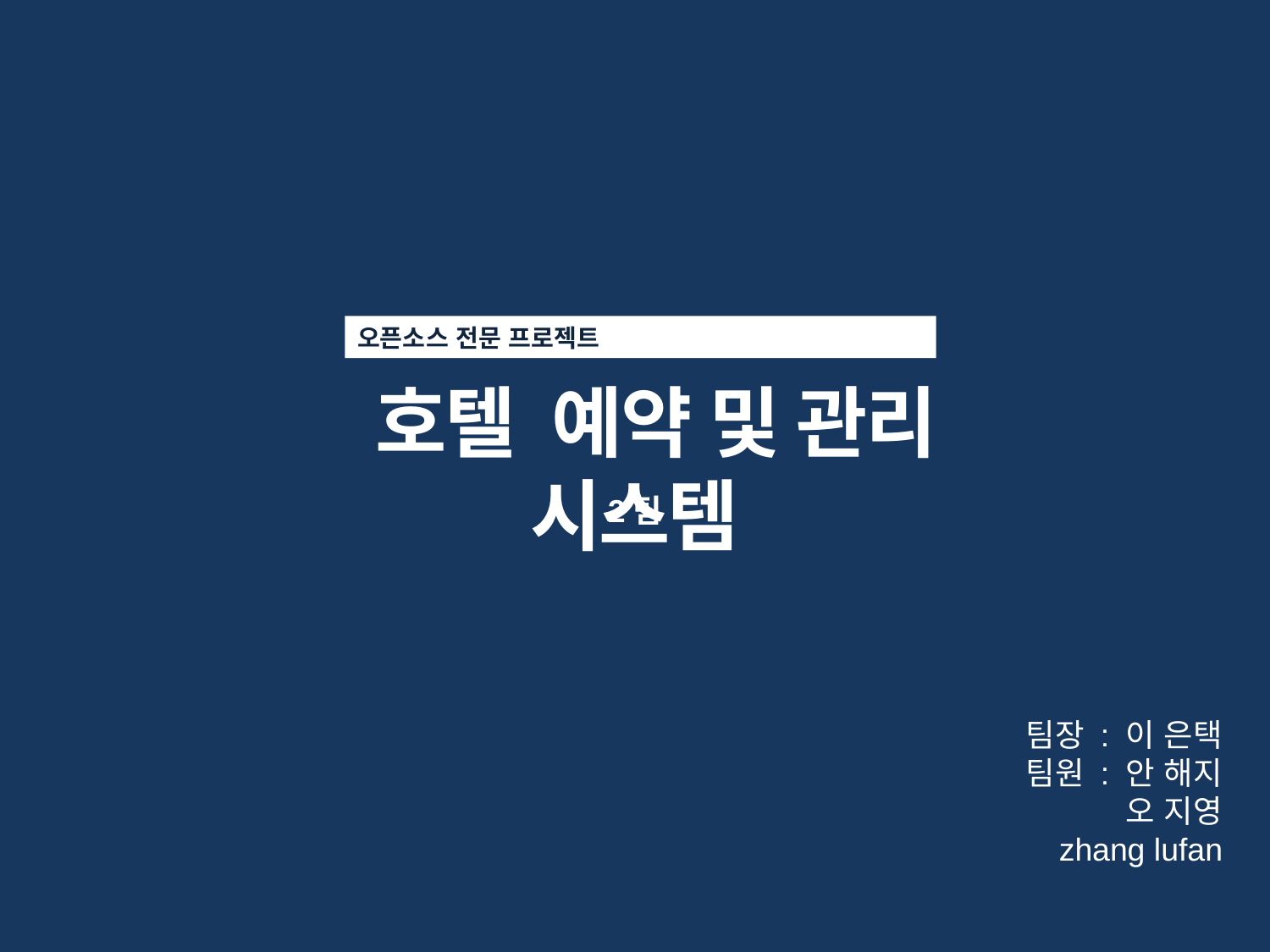

오픈소스 전문 프로젝트
 호텔  예약 및 관리 시스템
2팀
팀장 : 이 은택
팀원 : 안 해지
오 지영
zhang lufan